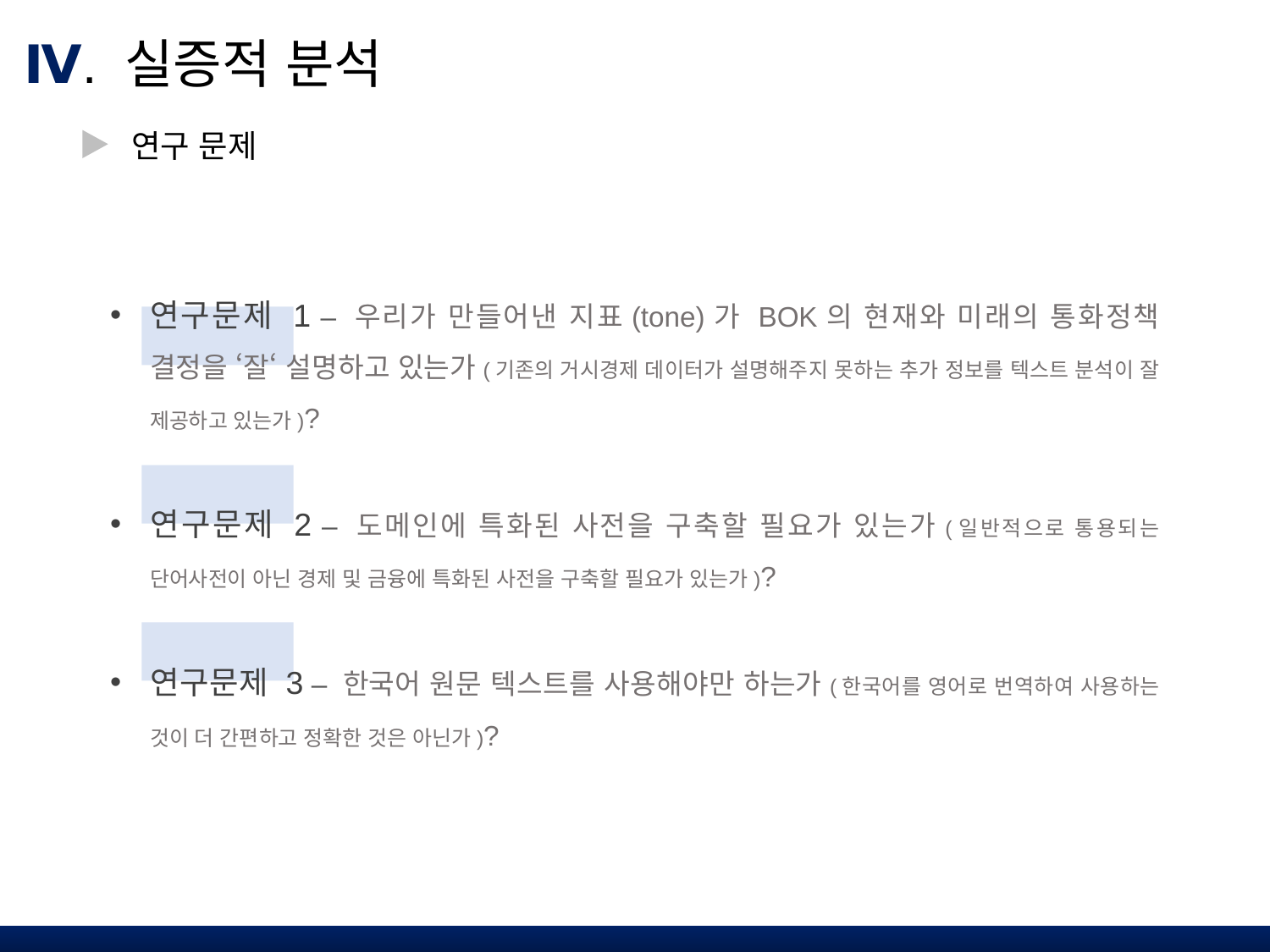

Ⅳ. 실증적 분석
연구 문제

연구문제 1 – 우리가 만들어낸 지표(tone)가 BOK의 현재와 미래의 통화정책 결정을 ‘잘‘ 설명하고 있는가(기존의 거시경제 데이터가 설명해주지 못하는 추가 정보를 텍스트 분석이 잘 제공하고 있는가)?

연구문제 2 – 도메인에 특화된 사전을 구축할 필요가 있는가(일반적으로 통용되는 단어사전이 아닌 경제 및 금융에 특화된 사전을 구축할 필요가 있는가)?

연구문제 3 – 한국어 원문 텍스트를 사용해야만 하는가(한국어를 영어로 번역하여 사용하는 것이 더 간편하고 정확한 것은 아닌가)?